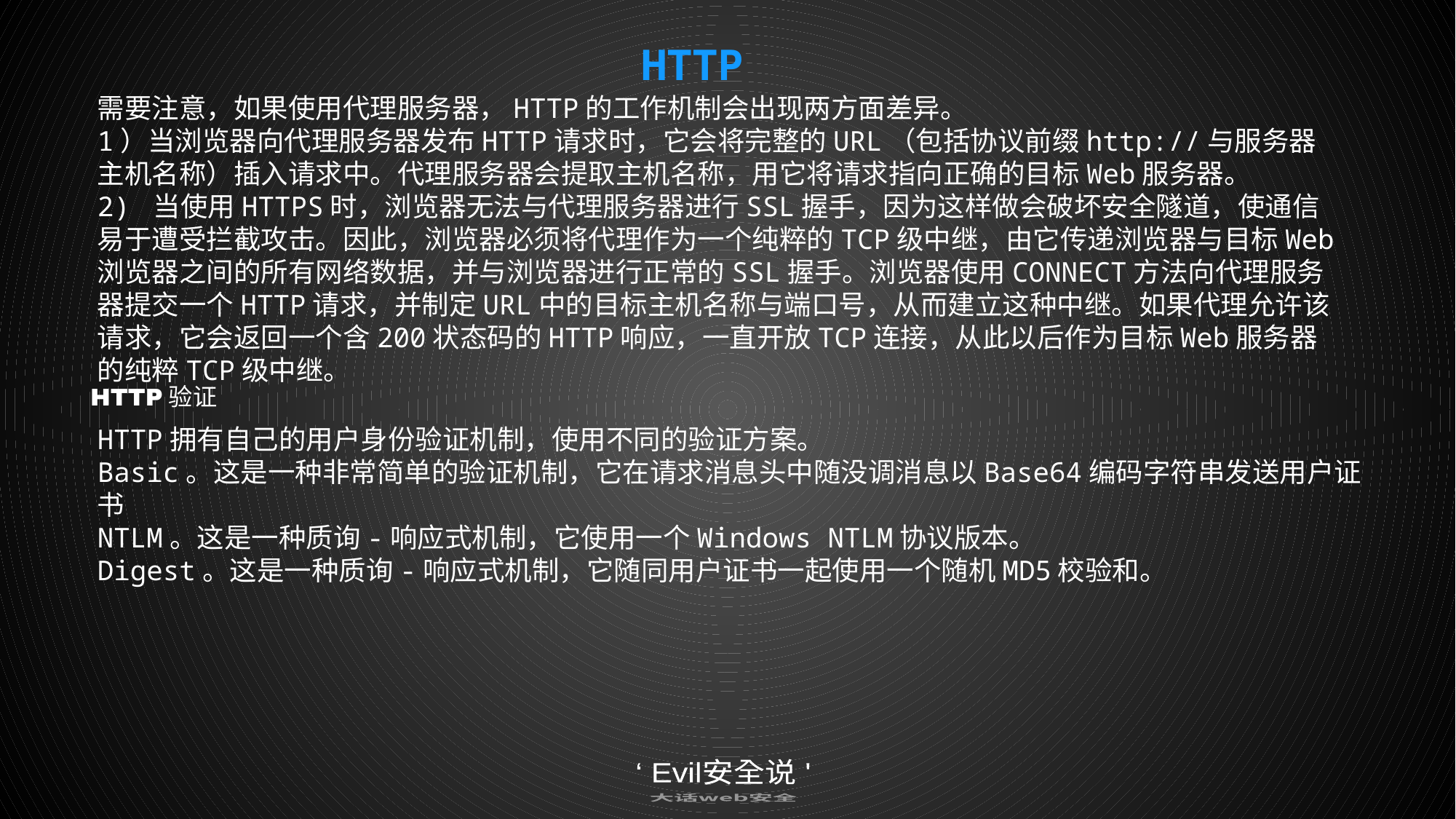

HTTP
需要注意，如果使用代理服务器，HTTP的工作机制会出现两方面差异。
1）当浏览器向代理服务器发布HTTP请求时，它会将完整的URL（包括协议前缀http://与服务器主机名称）插入请求中。代理服务器会提取主机名称，用它将请求指向正确的目标Web服务器。
2) 当使用HTTPS时，浏览器无法与代理服务器进行SSL握手，因为这样做会破坏安全隧道，使通信易于遭受拦截攻击。因此，浏览器必须将代理作为一个纯粹的TCP级中继，由它传递浏览器与目标Web浏览器之间的所有网络数据，并与浏览器进行正常的SSL握手。浏览器使用CONNECT方法向代理服务器提交一个HTTP请求，并制定URL中的目标主机名称与端口号，从而建立这种中继。如果代理允许该请求，它会返回一个含200状态码的HTTP响应，一直开放TCP连接，从此以后作为目标Web服务器的纯粹TCP级中继。
HTTP验证
HTTP拥有自己的用户身份验证机制，使用不同的验证方案。
Basic。这是一种非常简单的验证机制，它在请求消息头中随没调消息以Base64编码字符串发送用户证书
NTLM。这是一种质询-响应式机制，它使用一个Windows NTLM协议版本。
Digest。这是一种质询-响应式机制，它随同用户证书一起使用一个随机MD5校验和。
‘ Evil安全说 '
大话web安全